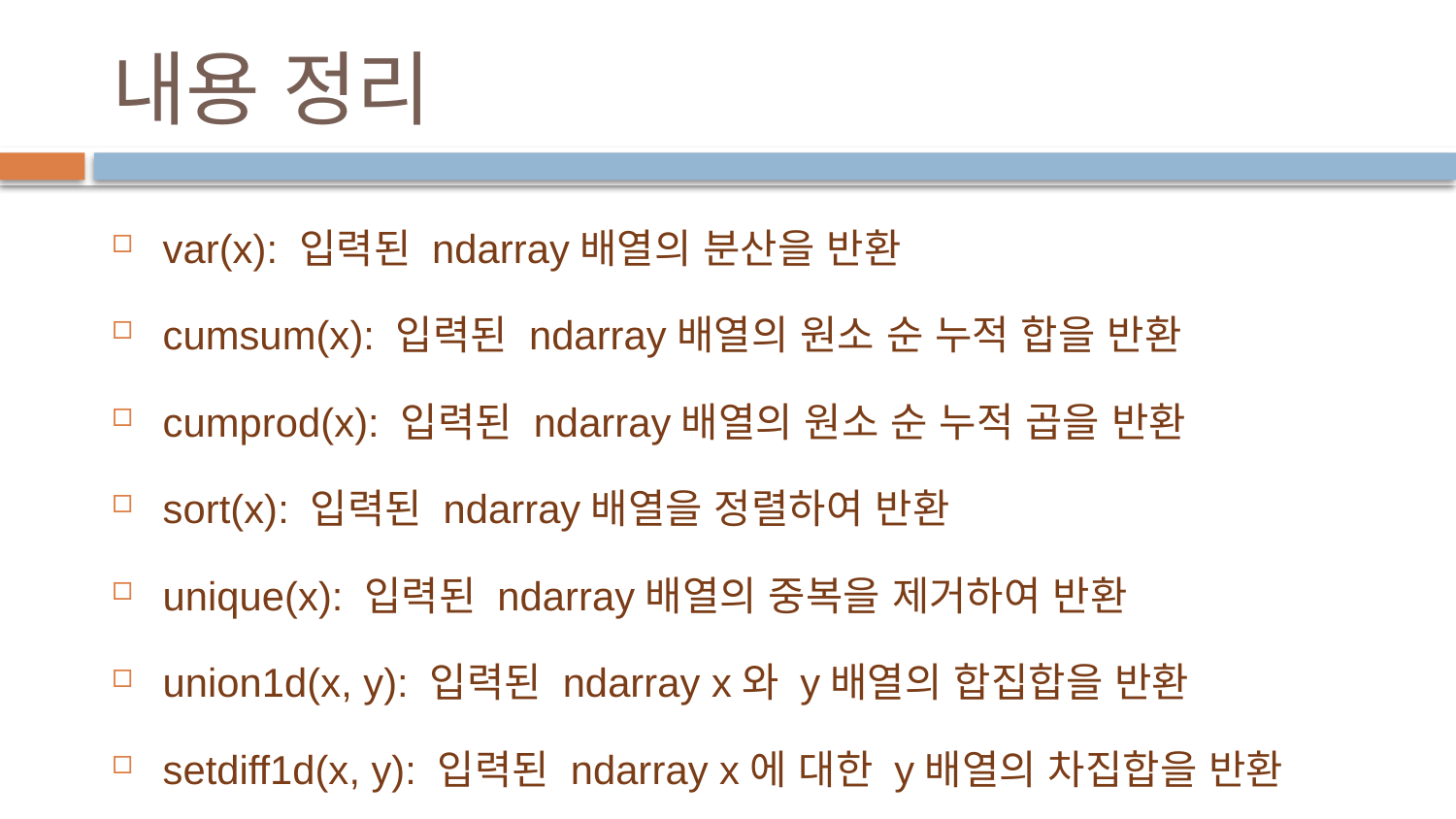

# 내용 정리
var(x): 입력된 ndarray배열의 분산을 반환
cumsum(x): 입력된 ndarray배열의 원소 순 누적 합을 반환
cumprod(x): 입력된 ndarray배열의 원소 순 누적 곱을 반환
sort(x): 입력된 ndarray배열을 정렬하여 반환
unique(x): 입력된 ndarray배열의 중복을 제거하여 반환
union1d(x, y): 입력된 ndarray x와 y배열의 합집합을 반환
setdiff1d(x, y): 입력된 ndarray x에 대한 y배열의 차집합을 반환